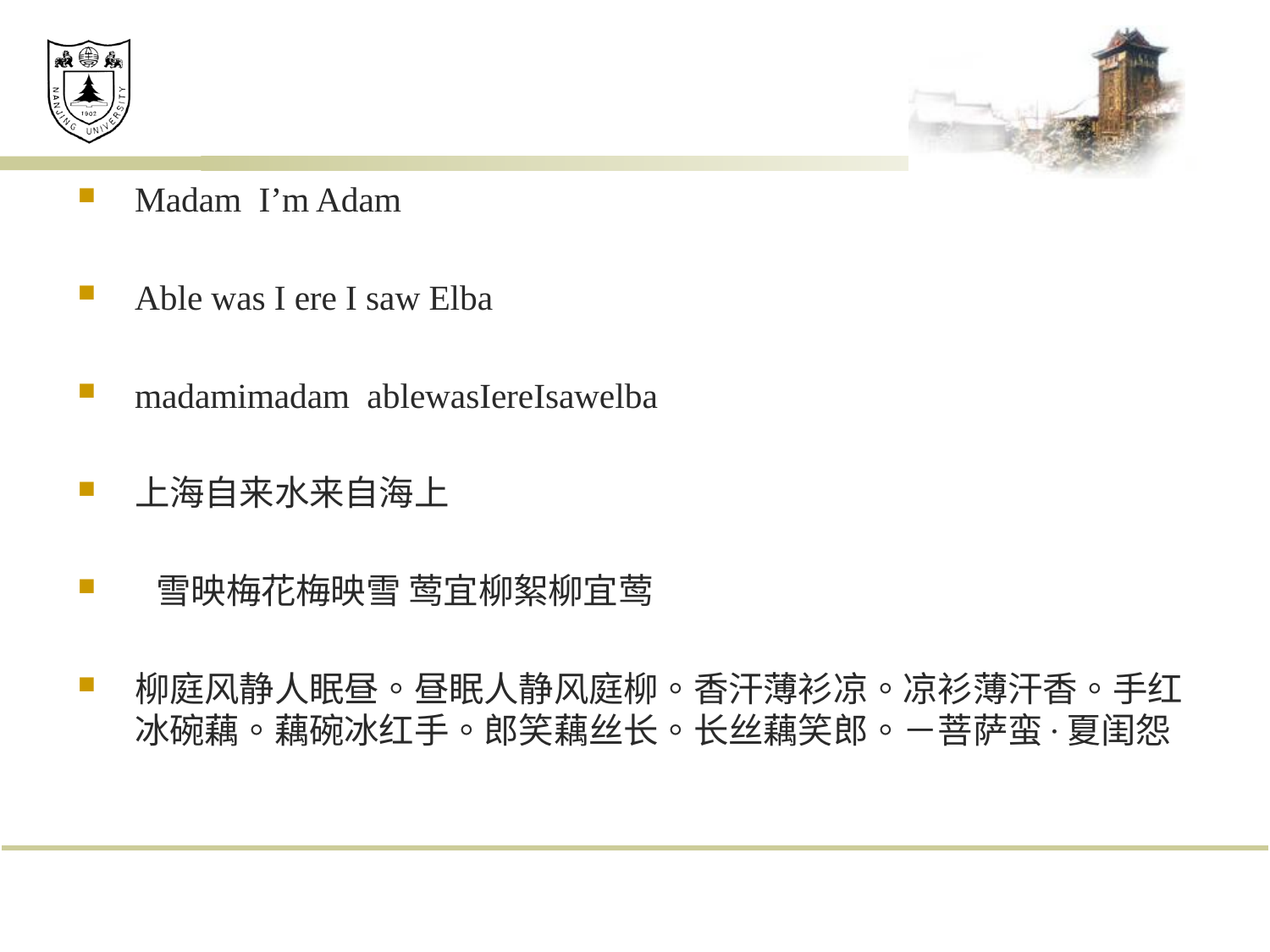

#
Madam  I’m Adam

Able was I ere I saw Elba

madamimadam  ablewasIereIsawelba

上海自来水来自海上

  雪映梅花梅映雪 莺宜柳絮柳宜莺

柳庭风静人眠昼。昼眠人静风庭柳。香汗薄衫凉。凉衫薄汗香。手红冰碗藕。藕碗冰红手。郎笑藕丝长。长丝藕笑郎。－菩萨蛮·夏闺怨